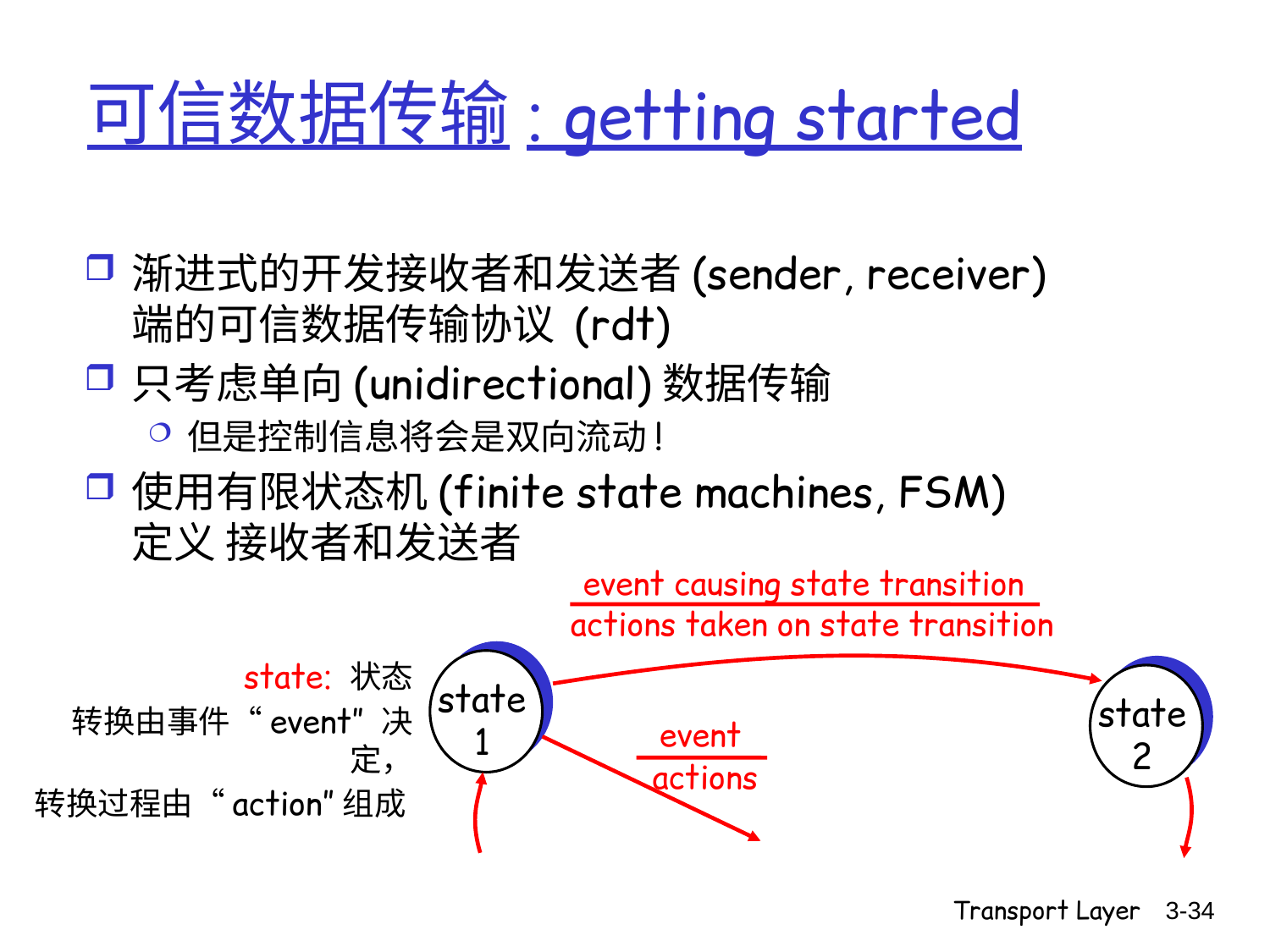

# 可信数据传输: getting started

渐进式的开发接收者和发送者(sender, receiver) 端的可信数据传输协议 (rdt)
只考虑单向(unidirectional)数据传输
但是控制信息将会是双向流动!
使用有限状态机(finite state machines, FSM) 定义 接收者和发送者
event causing state transition
actions taken on state transition

state
1

state: 状态
转换由事件“event” 决定，
转换过程由“action”组成

state
2
event
actions

Transport Layer
3-34